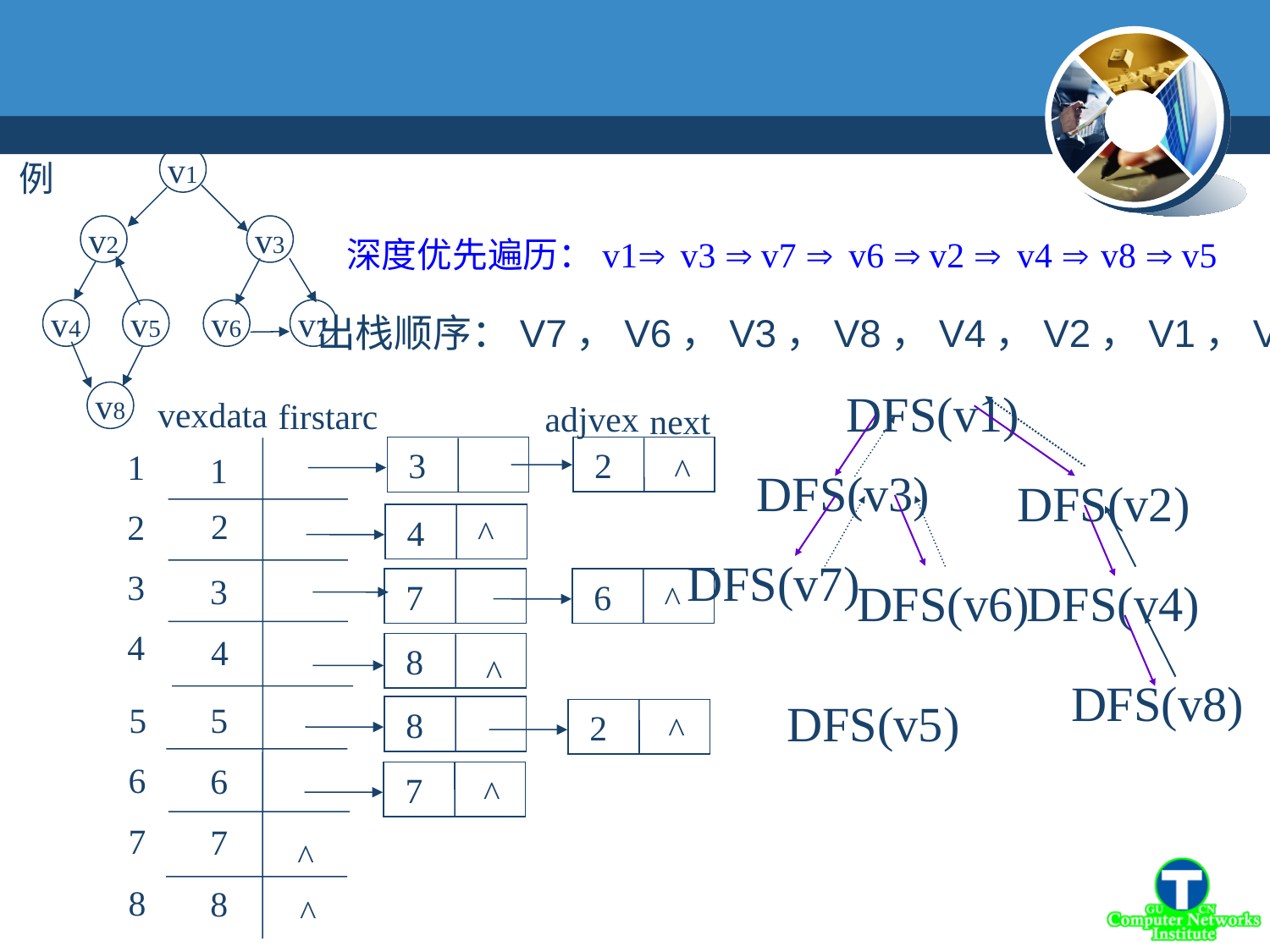

v1
例

v2
v3

v4
v5
v6
v7

v8
v3 ⇒
v7 ⇒
v6 ⇒
v2 ⇒
v4 ⇒
v8 ⇒
v5
深度优先遍历：v1⇒
出栈顺序：V7，V6，V3，V8，V4，V2，V1，V5
DFS(v1)
vexdata
firstarc
adjvex
next
 2

 3

1
1
^

2
2

 4

^
3

3
 7

 6

^

4

4
 8

^

5
5
 8

 2

^

6
6
 7

^

7
7
^
8
8

^

DFS(v3)
DFS(v2)

DFS(v7)
DFS(v6)
DFS(v4)

DFS(v8)
DFS(v5)